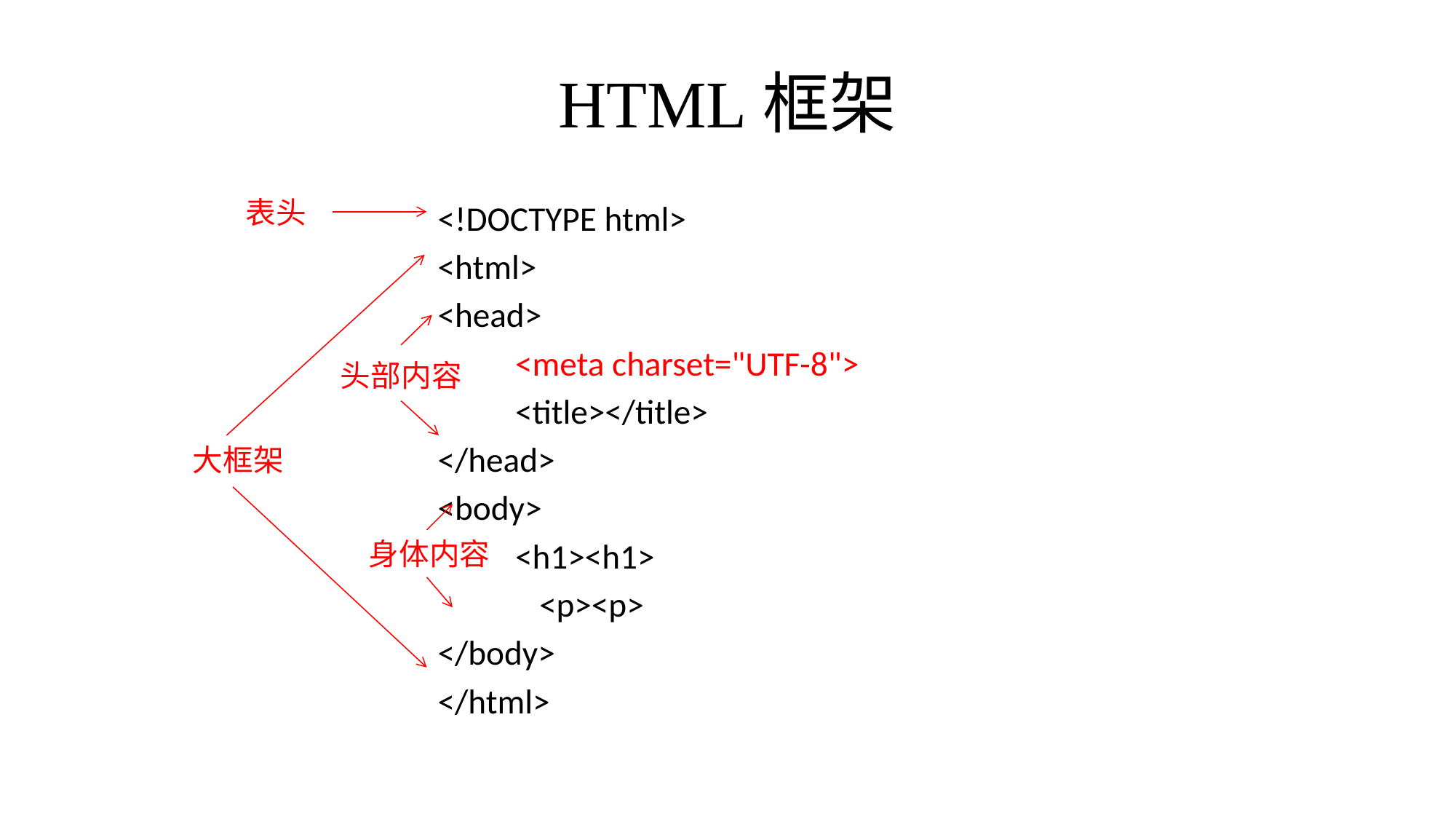

# HTML框架
表头
<!DOCTYPE html>
<html>
<head>
	<meta charset="UTF-8">
	<title></title>
</head>
<body>
	<h1><h1>
             <p><p>
</body>
</html>
头部内容
大框架
身体内容